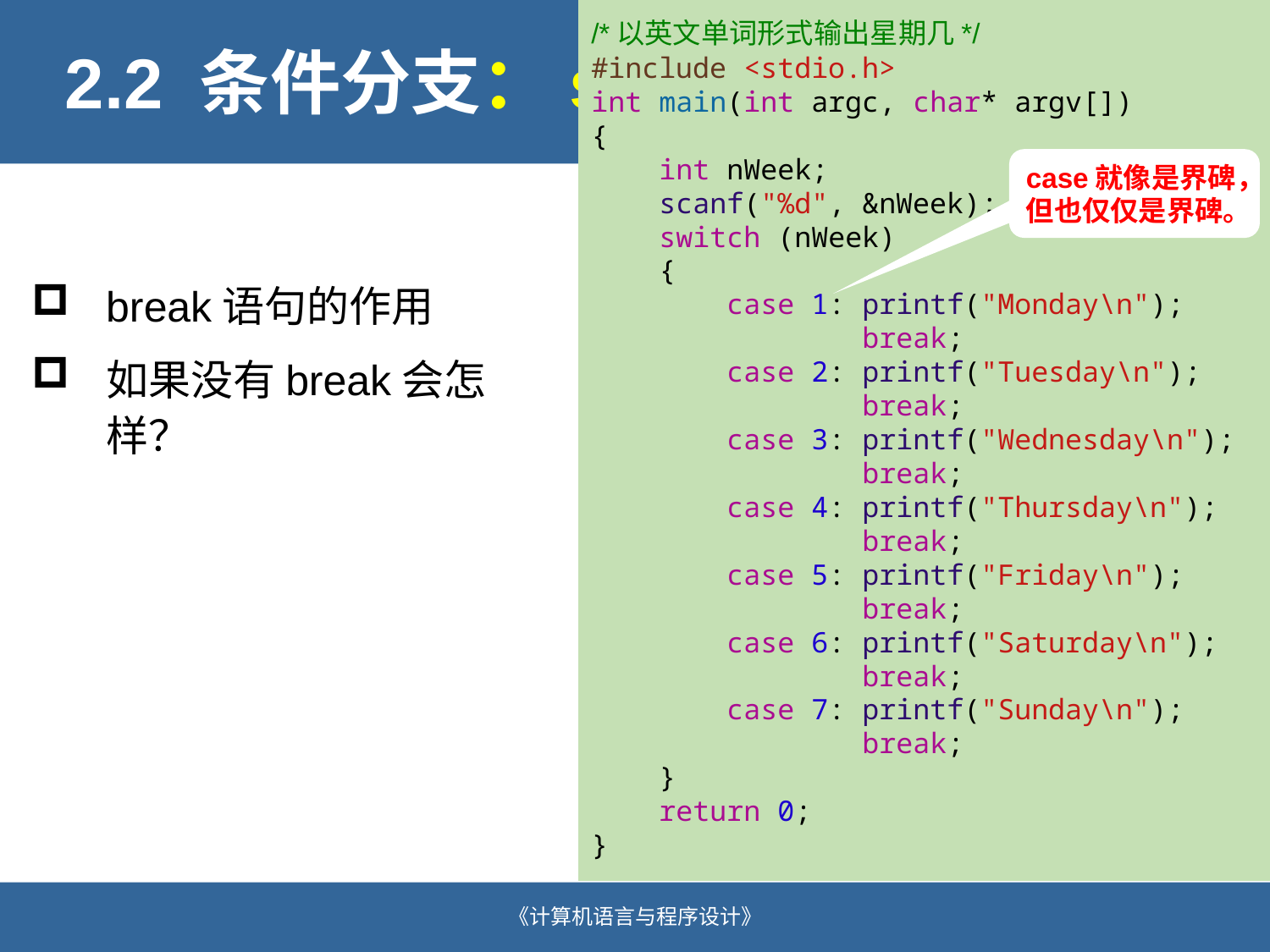

/*以英文单词形式输出星期几*/
#include <stdio.h>
int main(int argc, char* argv[])
{
    int nWeek;
    scanf("%d", &nWeek);
    switch (nWeek)
    {
        case 1: printf("Monday\n");
                break;
        case 2: printf("Tuesday\n");
                break;
        case 3: printf("Wednesday\n");
                break;
        case 4: printf("Thursday\n");
                break;
        case 5: printf("Friday\n");
                break;
        case 6: printf("Saturday\n");
                break;
        case 7: printf("Sunday\n");
                break;
    }
    return 0;
}
# 2.2 条件分支：switch语句
case就像是界碑，但也仅仅是界碑。
break语句的作用
如果没有break会怎样？

《计算机语言与程序设计》
75